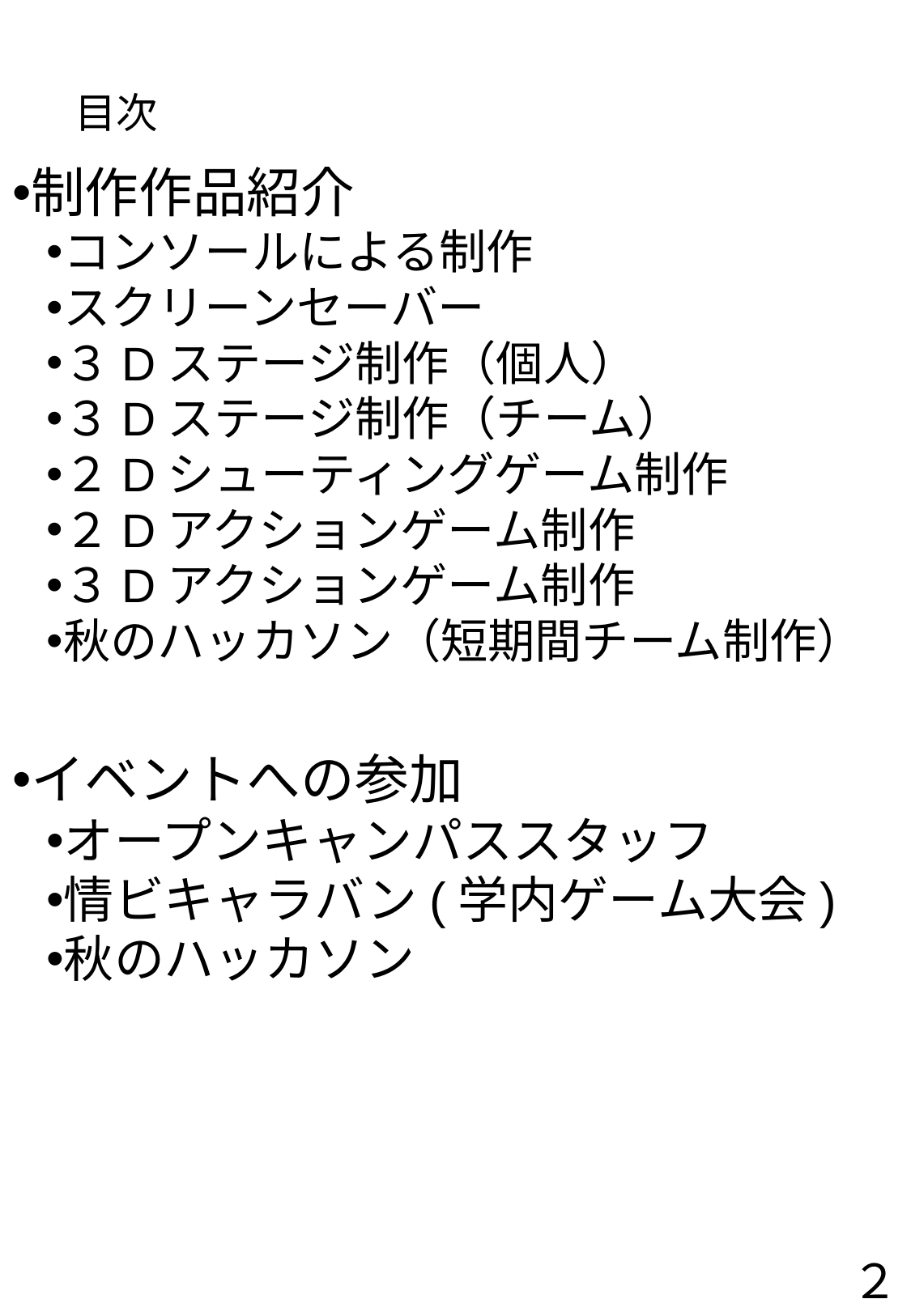

# 目次
制作作品紹介
コンソールによる制作
スクリーンセーバー
３Dステージ制作（個人）
３Dステージ制作（チーム）
２Dシューティングゲーム制作
２Dアクションゲーム制作
３Dアクションゲーム制作
秋のハッカソン（短期間チーム制作）

イベントへの参加
オープンキャンパススタッフ
情ビキャラバン(学内ゲーム大会)
秋のハッカソン
２